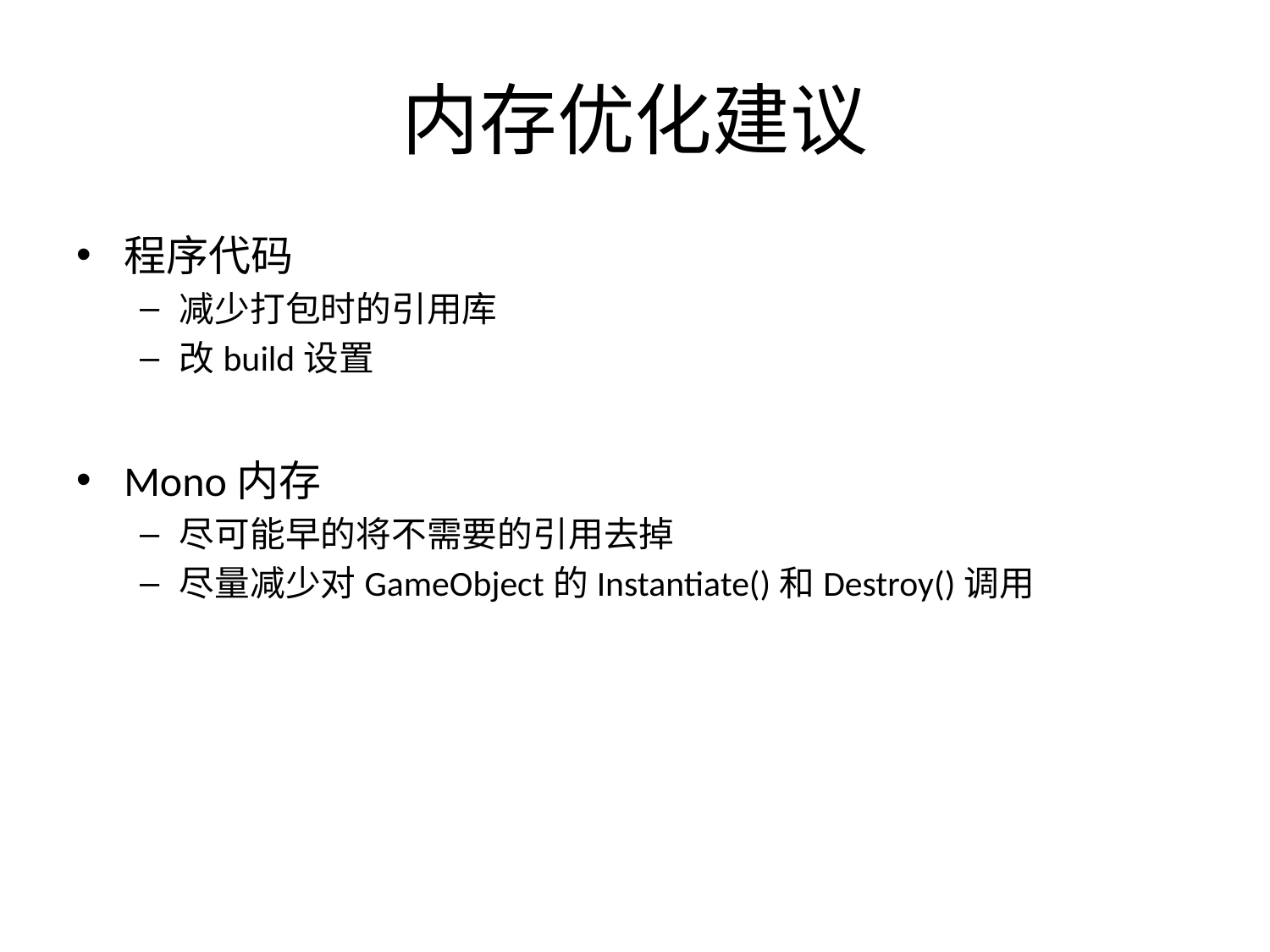

# 内存优化建议
程序代码
减少打包时的引用库
改build设置

Mono内存
尽可能早的将不需要的引用去掉
尽量减少对GameObject的Instantiate()和Destroy()调用